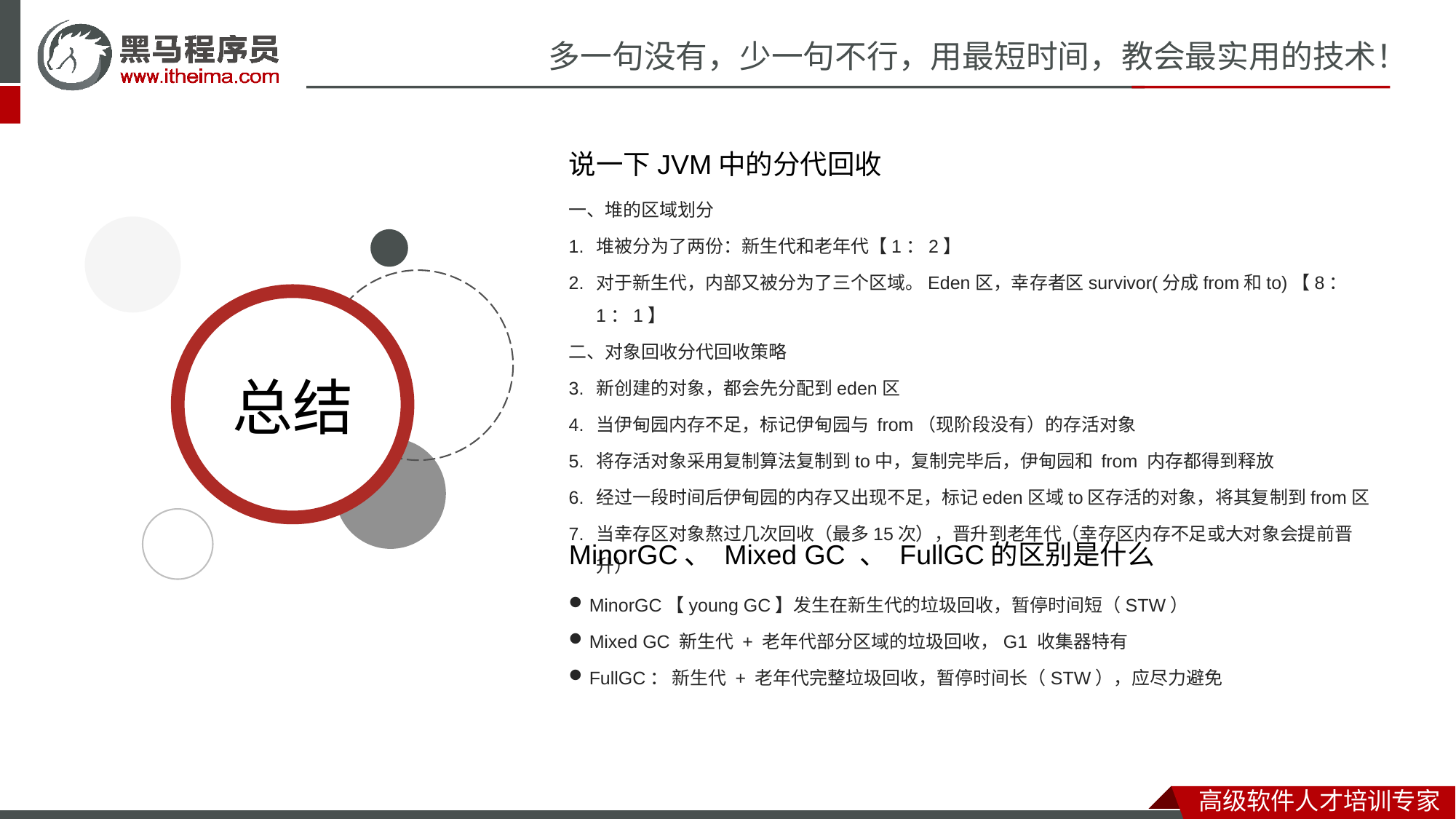

说一下JVM中的分代回收

一、堆的区域划分
堆被分为了两份：新生代和老年代【1：2】
对于新生代，内部又被分为了三个区域。Eden区，幸存者区survivor(分成from和to)【8：1：1】
二、对象回收分代回收策略
新创建的对象，都会先分配到eden区
当伊甸园内存不足，标记伊甸园与 from（现阶段没有）的存活对象
将存活对象采用复制算法复制到to中，复制完毕后，伊甸园和 from 内存都得到释放
经过一段时间后伊甸园的内存又出现不足，标记eden区域to区存活的对象，将其复制到from区
当幸存区对象熬过几次回收（最多15次），晋升到老年代（幸存区内存不足或大对象会提前晋升）
MinorGC、 Mixed GC 、 FullGC的区别是什么
MinorGC【young GC】发生在新生代的垃圾回收，暂停时间短（STW）
Mixed GC 新生代 + 老年代部分区域的垃圾回收，G1 收集器特有
FullGC： 新生代 + 老年代完整垃圾回收，暂停时间长（STW），应尽力避免